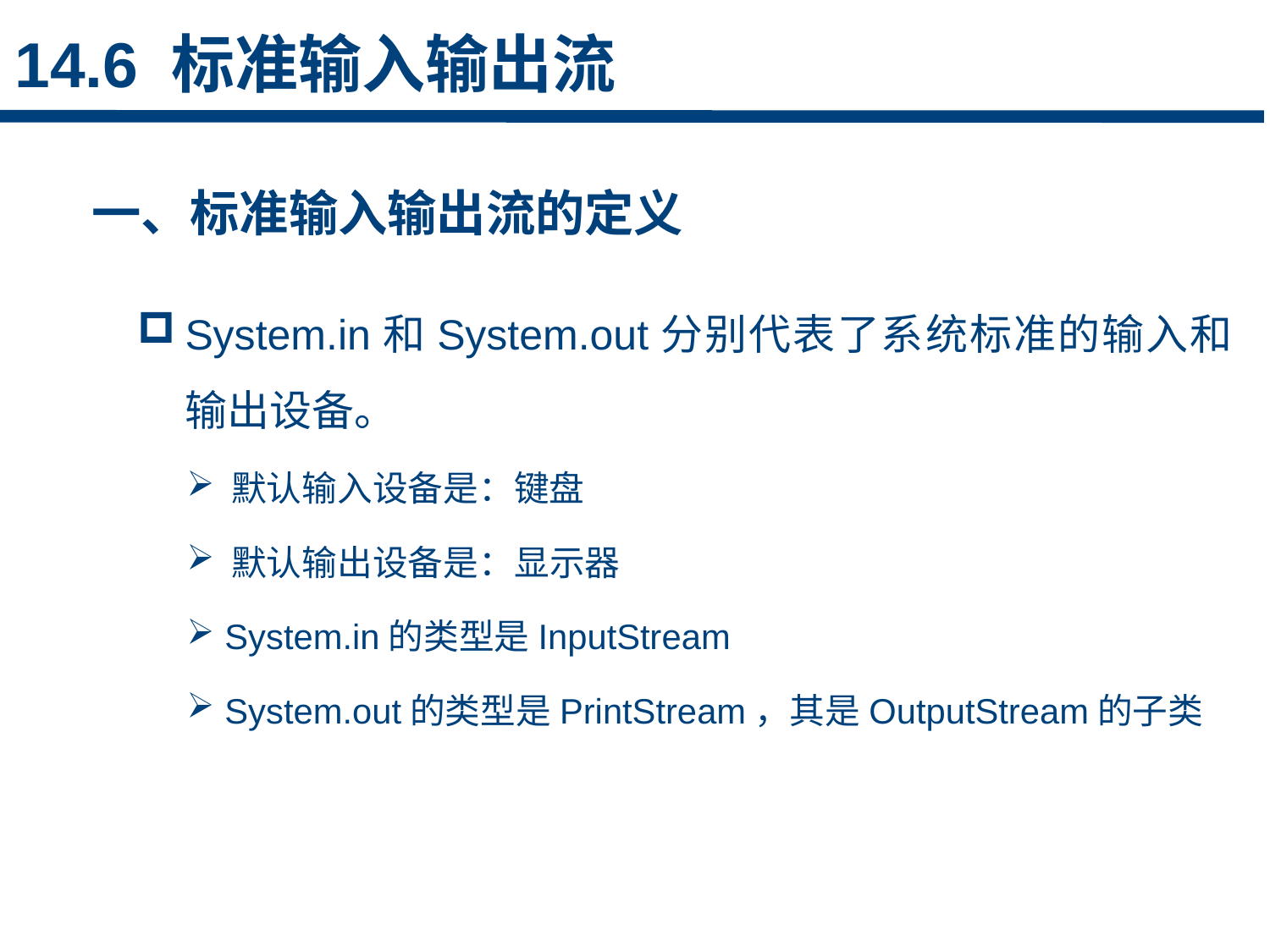

14.6 标准输入输出流
一、标准输入输出流的定义
点击添加文本
System.in和System.out分别代表了系统标准的输入和输出设备。
 默认输入设备是：键盘
 默认输出设备是：显示器
 System.in的类型是InputStream
 System.out的类型是PrintStream，其是OutputStream的子类

点击添加文本
点击添加文本
点击添加文本